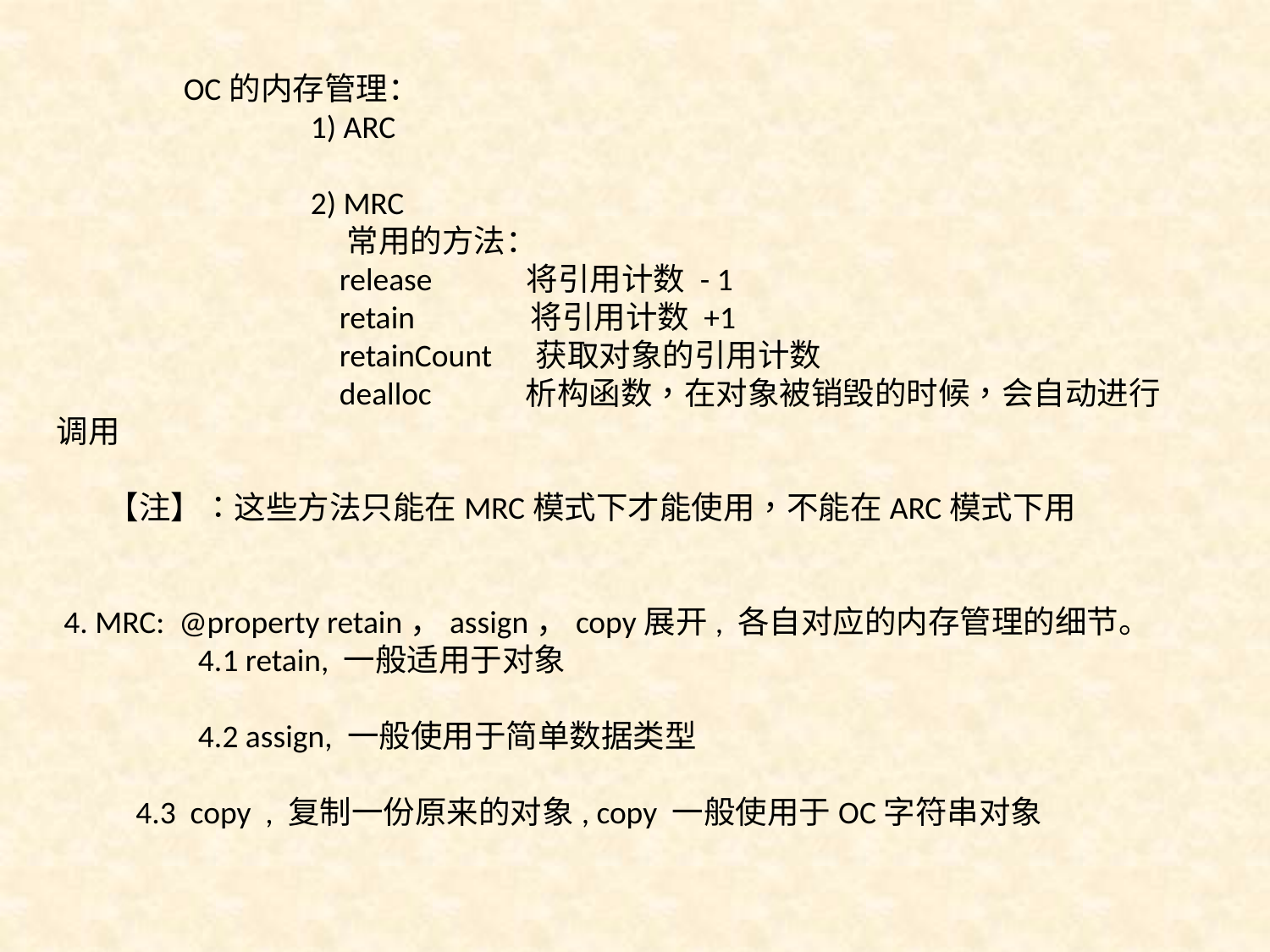

OC的内存管理：
		1) ARC

		2) MRC
		    常用的方法：
		    release            将引用计数 - 1
		    retain               将引用计数 +1
		    retainCount     获取对象的引用计数
		    dealloc            析构函数，在对象被销毁的时候，会自动进行调用

      【注】：这些方法只能在MRC模式下才能使用，不能在ARC模式下用

 4. MRC:  @property retain，assign，copy展开, 各自对应的内存管理的细节。
	  4.1 retain, 一般适用于对象

	  4.2 assign, 一般使用于简单数据类型

           4.3  copy  , 复制一份原来的对象, copy 一般使用于OC字符串对象